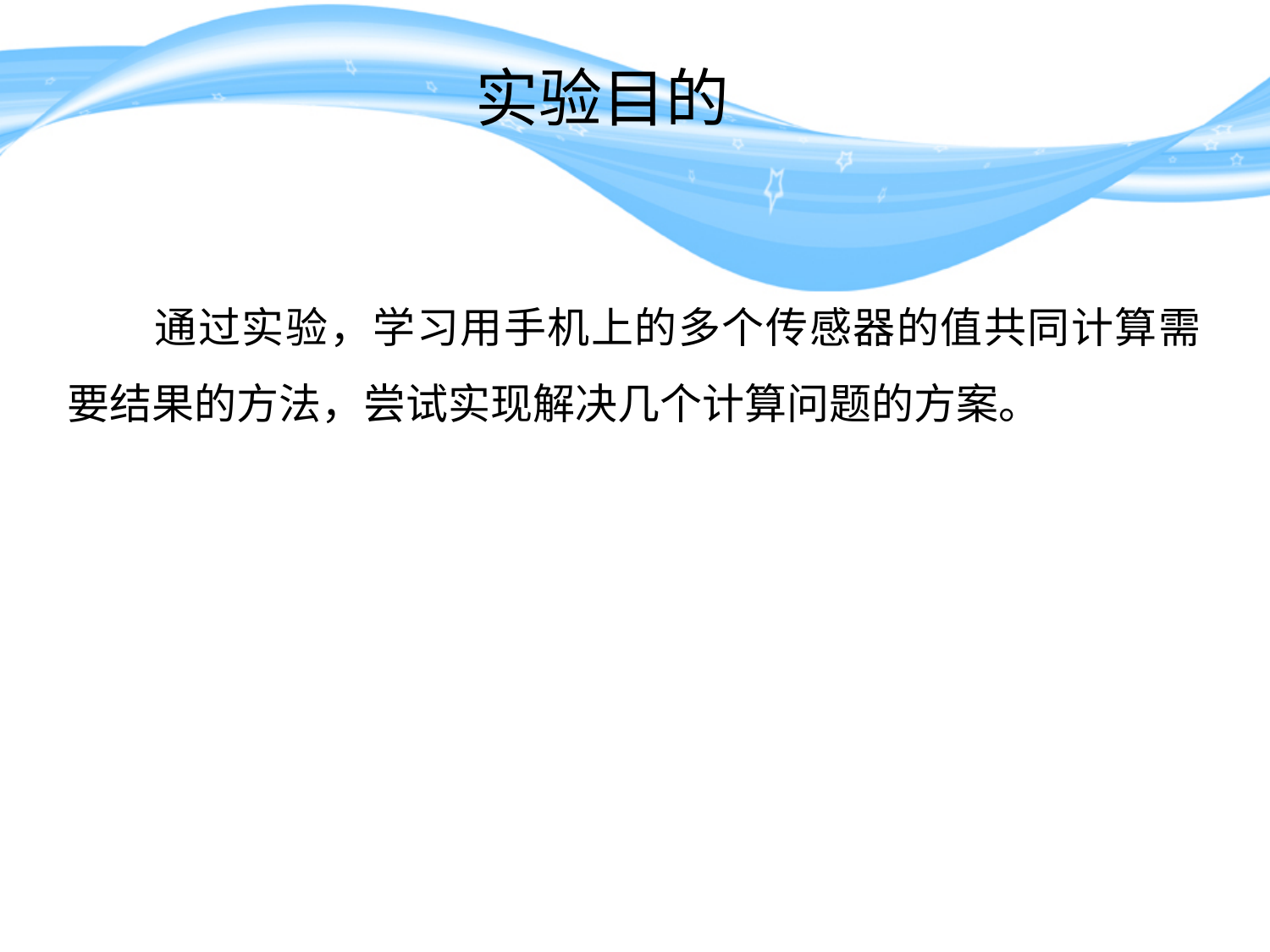

实验目的
       通过实验，学习用手机上的多个传感器的值共同计算需要结果的方法，尝试实现解决几个计算问题的方案。